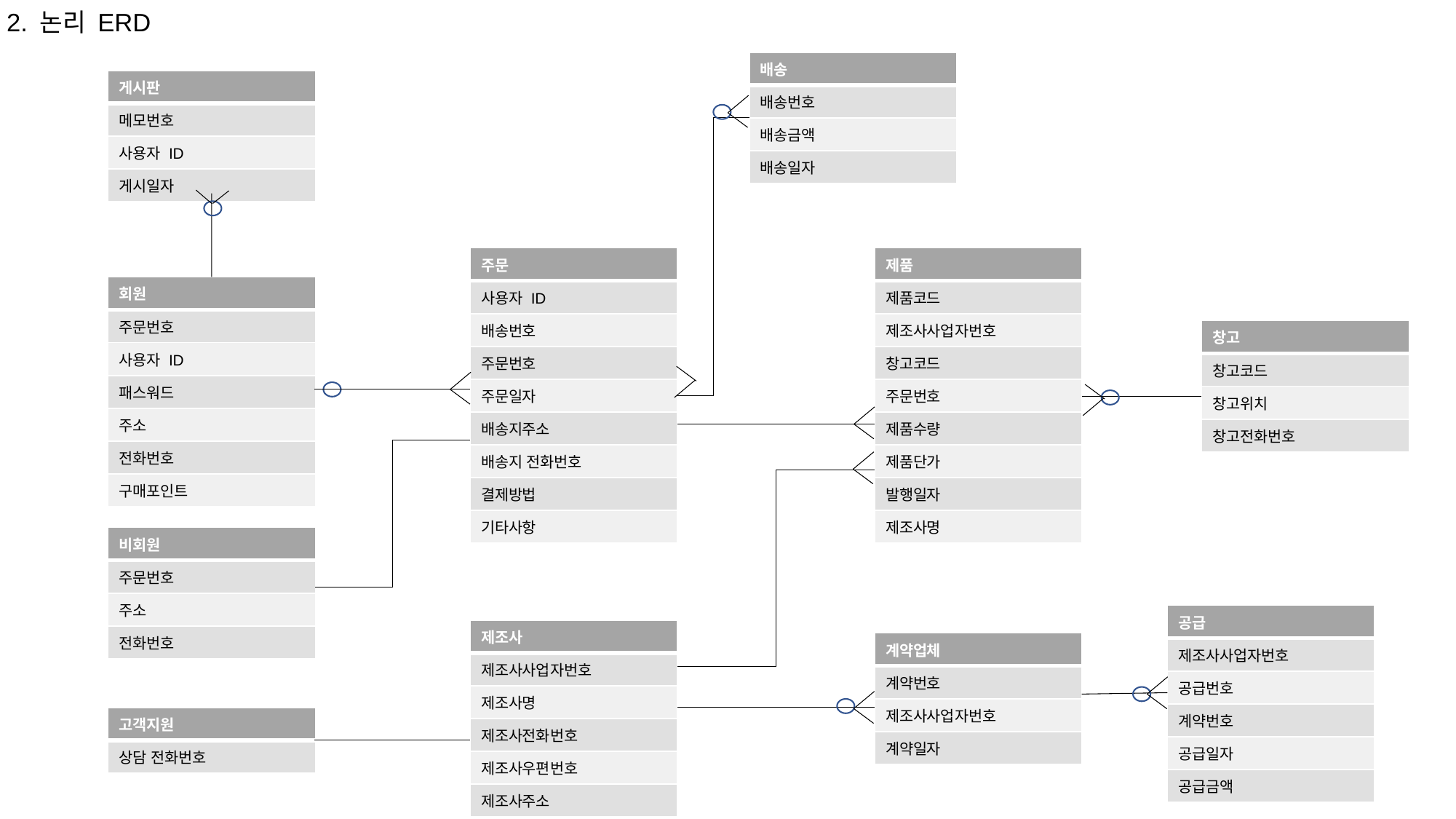

2. 논리 ERD
| 배송 |
| --- |
| 배송번호 |
| 배송금액 |
| 배송일자 |
| 게시판 |
| --- |
| 메모번호 |
| 사용자 ID |
| 게시일자 |

| 주문 |
| --- |
| 사용자 ID |
| 배송번호 |
| 주문번호 |
| 주문일자 |
| 배송지주소 |
| 배송지 전화번호 |
| 결제방법 |
| 기타사항 |
| 제품 |
| --- |
| 제품코드 |
| 제조사사업자번호 |
| 창고코드 |
| 주문번호 |
| 제품수량 |
| 제품단가 |
| 발행일자 |
| 제조사명 |
| 회원 |
| --- |
| 주문번호 |
| 사용자 ID |
| 패스워드 |
| 주소 |
| 전화번호 |
| 구매포인트 |
| 창고 |
| --- |
| 창고코드 |
| 창고위치 |
| 창고전화번호 |

| 비회원 |
| --- |
| 주문번호 |
| 주소 |
| 전화번호 |
| 공급 |
| --- |
| 제조사사업자번호 |
| 공급번호 |
| 계약번호 |
| 공급일자 |
| 공급금액 |
| 제조사 |
| --- |
| 제조사사업자번호 |
| 제조사명 |
| 제조사전화번호 |
| 제조사우편번호 |
| 제조사주소 |
| 계약업체 |
| --- |
| 계약번호 |
| 제조사사업자번호 |
| 계약일자 |

| 고객지원 |
| --- |
| 상담 전화번호 |